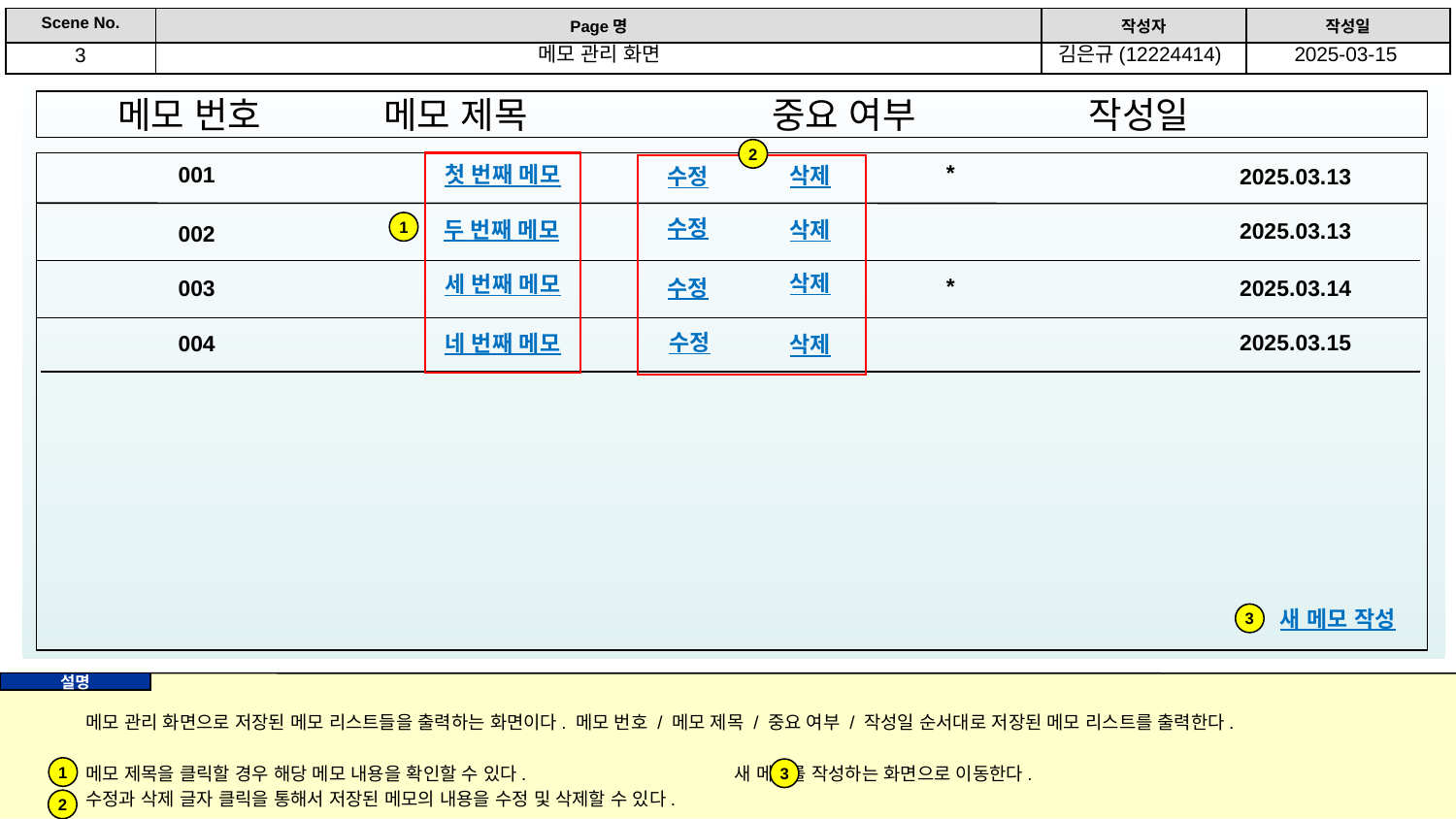

메모 관리 화면
김은규(12224414)
2025-03-15
3
       메모 번호            메모 제목                        중요 여부                 작성일

2
*

001
첫 번째 메모
삭제

수정
2025.03.13
수정
두 번째 메모
삭제
2025.03.13
002
1
삭제
세 번째 메모
*
수정
003
2025.03.14
수정
2025.03.15
네 번째 메모
004
삭제
새 메모 작성
3
메모 관리 화면으로 저장된 메모 리스트들을 출력하는 화면이다. 메모 번호 / 메모 제목 / 중요 여부 / 작성일 순서대로 저장된 메모 리스트를 출력한다.

메모 제목을 클릭할 경우 해당 메모 내용을 확인할 수 있다.                                        새 메모를 작성하는 화면으로 이동한다.
수정과 삭제 글자 클릭을 통해서 저장된 메모의 내용을 수정 및 삭제할 수 있다.

1
3
2